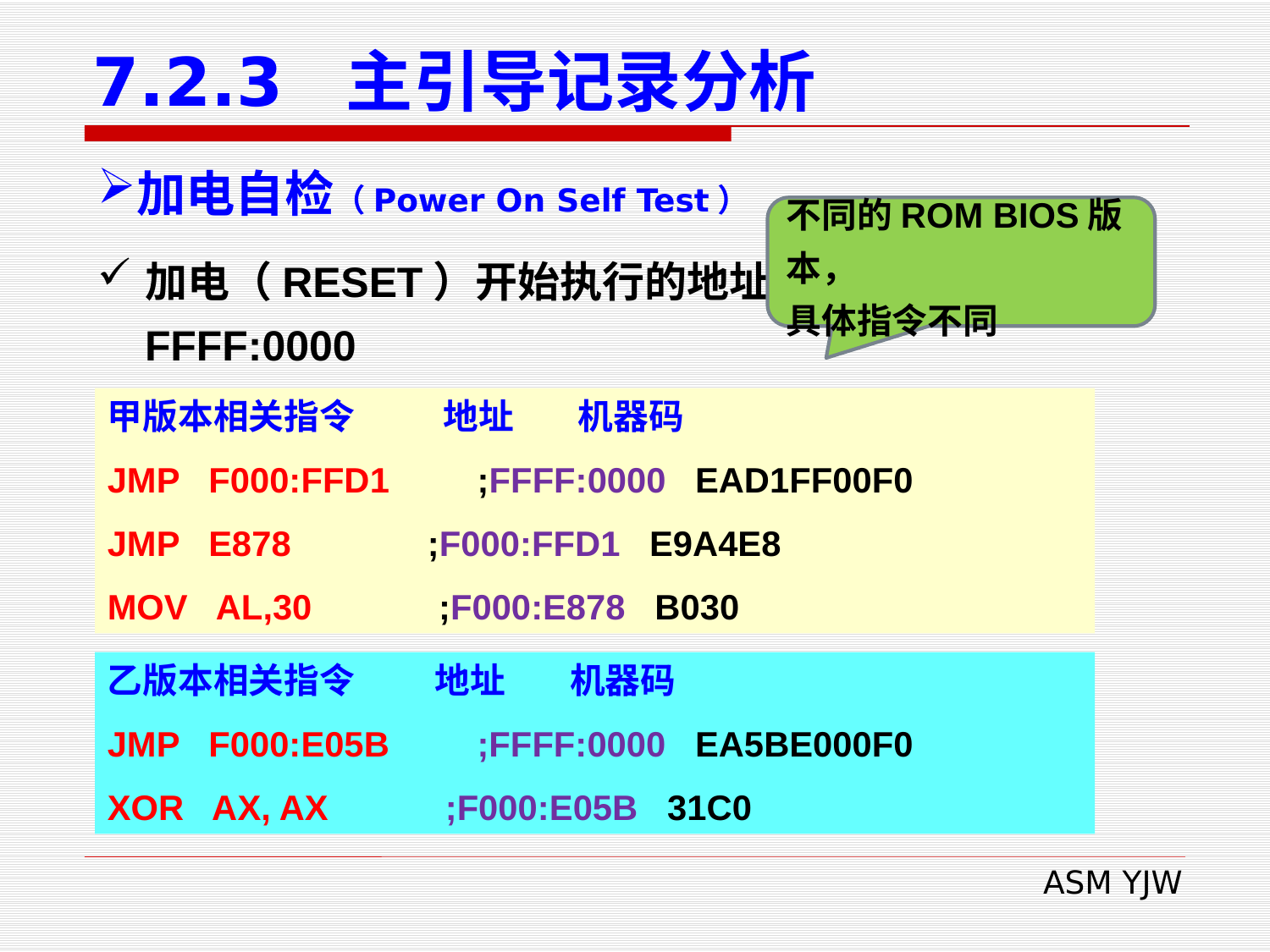

# 7.2.3  主引导记录分析
加电自检（Power On Self Test）
不同的ROM BIOS版本，
具体指令不同
加电（RESET）开始执行的地址
    FFFF:0000
甲版本相关指令           地址        机器码
JMP   F000:FFD1         ;FFFF:0000   EAD1FF00F0
JMP   E878              ;F000:FFD1   E9A4E8
MOV   AL,30             ;F000:E878   B030
乙版本相关指令          地址        机器码
JMP   F000:E05B         ;FFFF:0000   EA5BE000F0
XOR   AX, AX            ;F000:E05B   31C0